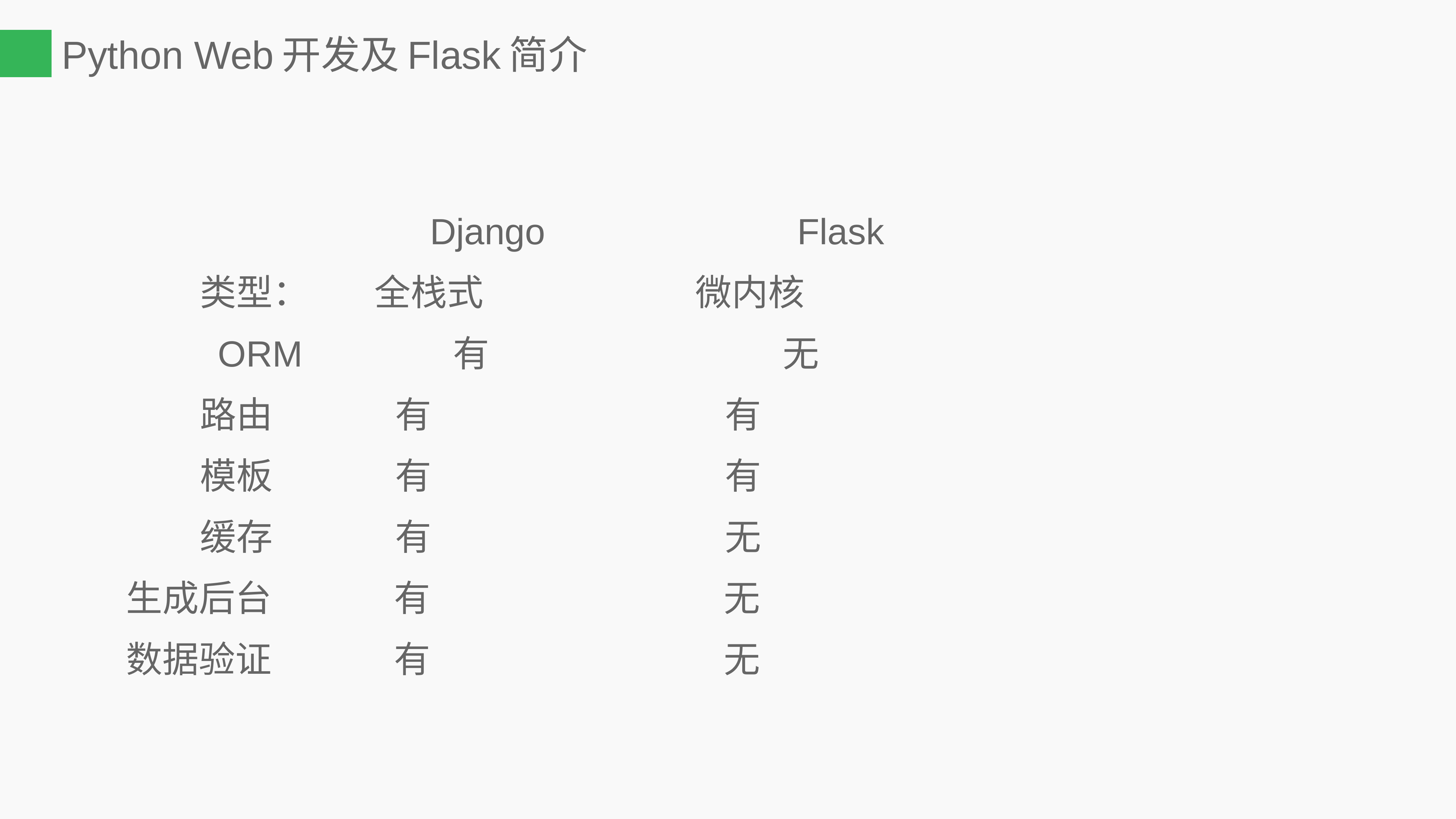

# Python Web开发及Flask简介
                                   Django                         Flask
              类型：        全栈式                          微内核
              ORM              有                                    无
              路由               有                                    有
              模板               有                                    有
              缓存               有                                    无
     生成后台               有                                    无
     数据验证               有                                    无